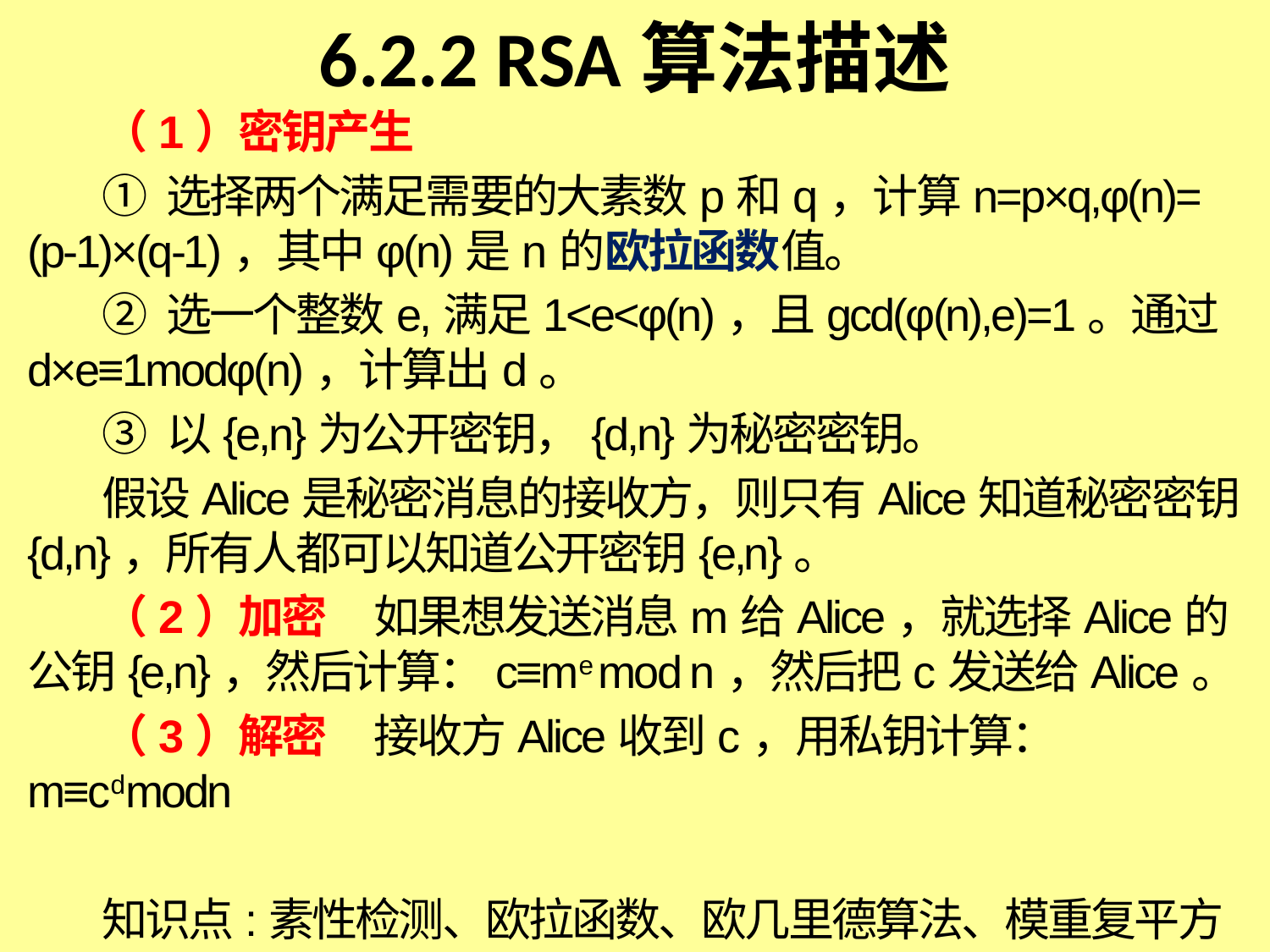

# 6.2.2 RSA算法描述
（1）密钥产生
① 选择两个满足需要的大素数p和q，计算n=p×q,φ(n)= (p-1)×(q-1)，其中φ(n)是n的欧拉函数值。
② 选一个整数e,满足1<e<φ(n)，且gcd(φ(n),e)=1。通过d×e≡1modφ(n)，计算出d。
③ 以{e,n}为公开密钥，{d,n}为秘密密钥。
假设Alice是秘密消息的接收方，则只有Alice知道秘密密钥{d,n}，所有人都可以知道公开密钥{e,n}。
（2）加密      如果想发送消息m给Alice，就选择Alice的公钥{e,n}，然后计算：c≡me mod n，然后把c发送给Alice。
（3）解密      接收方Alice收到c，用私钥计算：m≡cdmodn

知识点:素性检测、欧拉函数、欧几里德算法、模重复平方